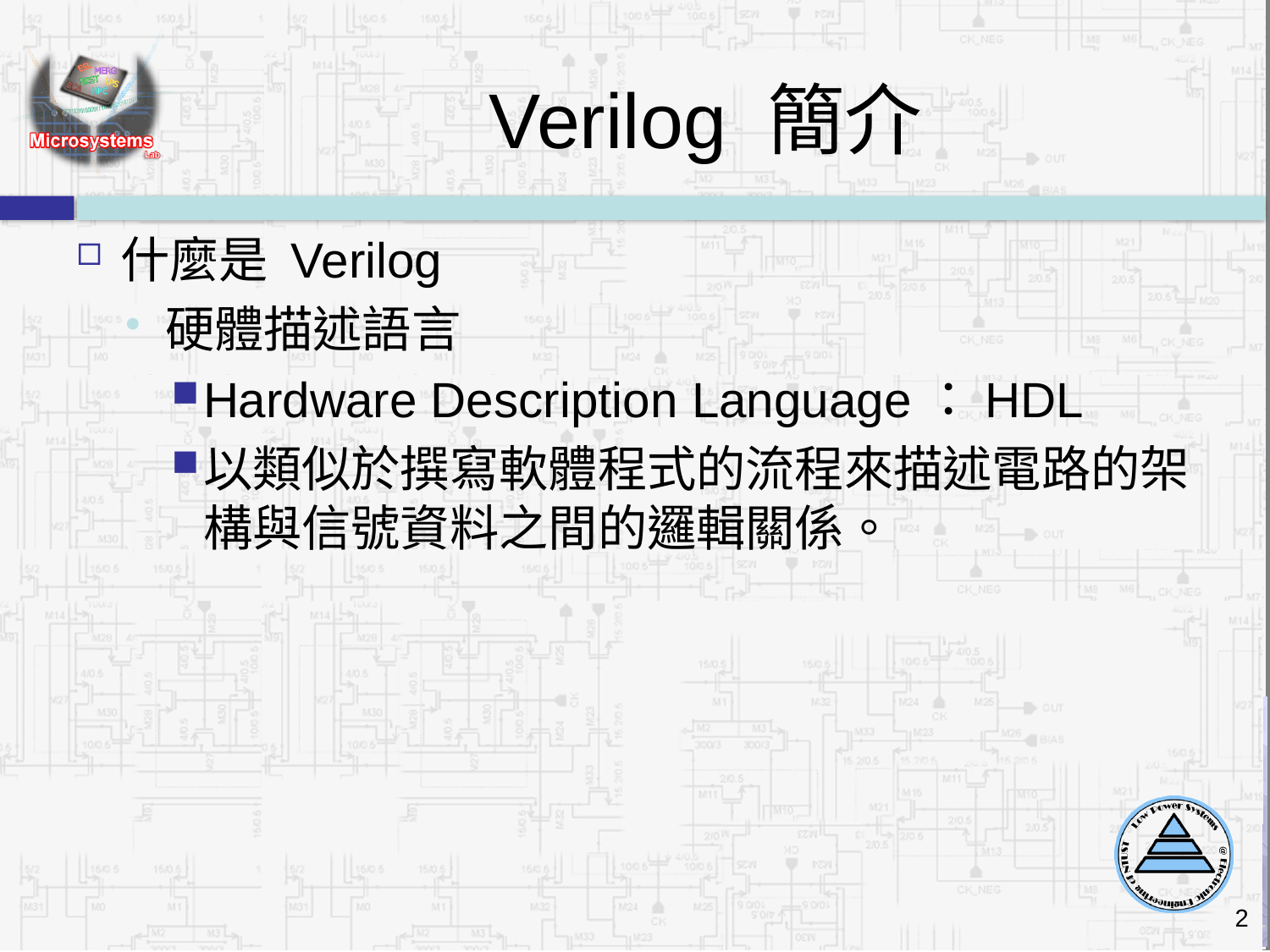

# Verilog 簡介
什麼是 Verilog
硬體描述語言
Hardware Description Language：HDL
以類似於撰寫軟體程式的流程來描述電路的架構與信號資料之間的邏輯關係。
2